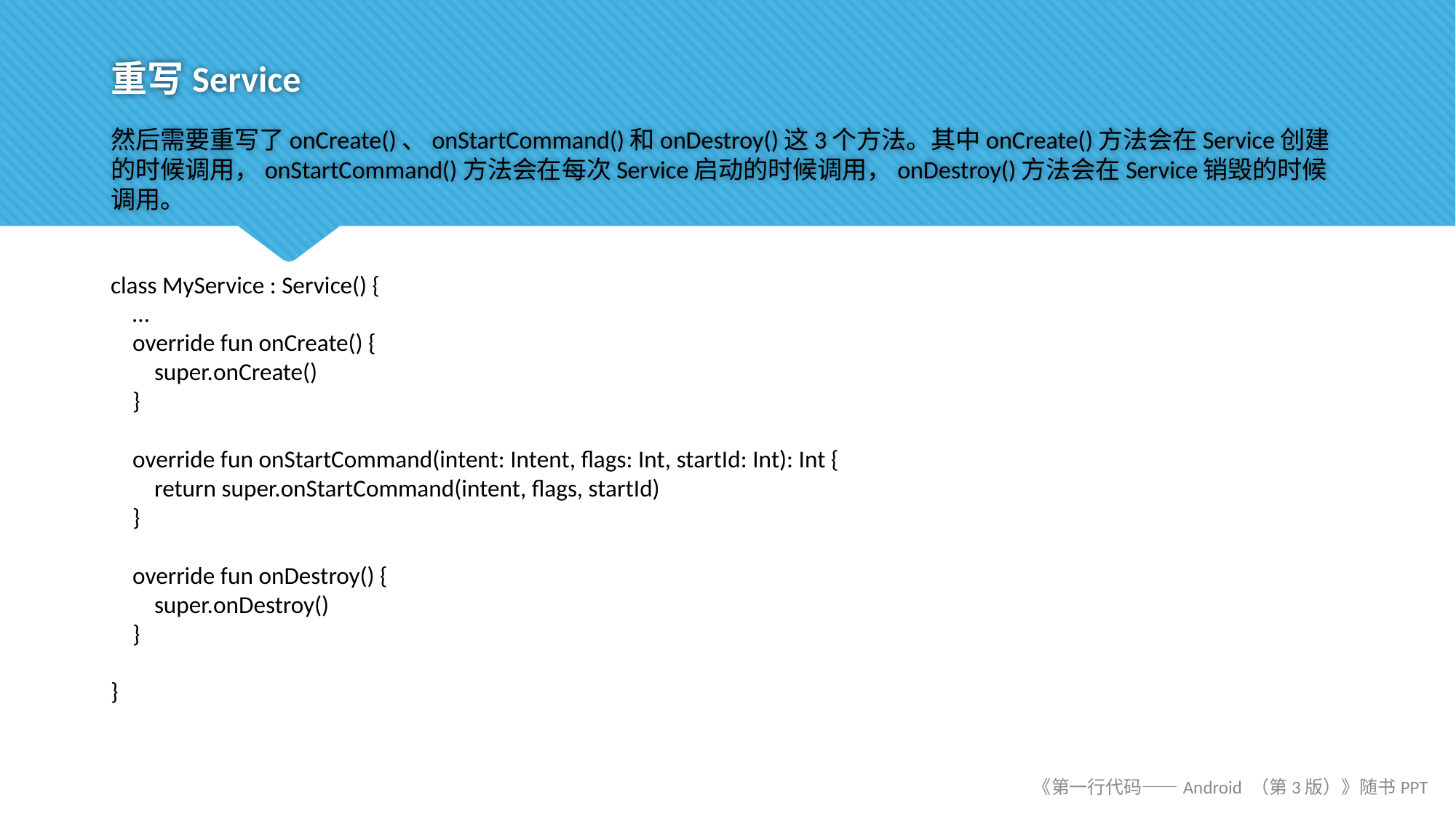

# 重写Service
然后需要重写了onCreate()、onStartCommand()和onDestroy()这3个方法。其中onCreate()方法会在Service创建的时候调用，onStartCommand()方法会在每次Service启动的时候调用，onDestroy()方法会在Service销毁的时候调用。
class MyService : Service() {
    …
    override fun onCreate() {
        super.onCreate()
    }

    override fun onStartCommand(intent: Intent, flags: Int, startId: Int): Int {
        return super.onStartCommand(intent, flags, startId)
    }

    override fun onDestroy() {
        super.onDestroy()
    }

}